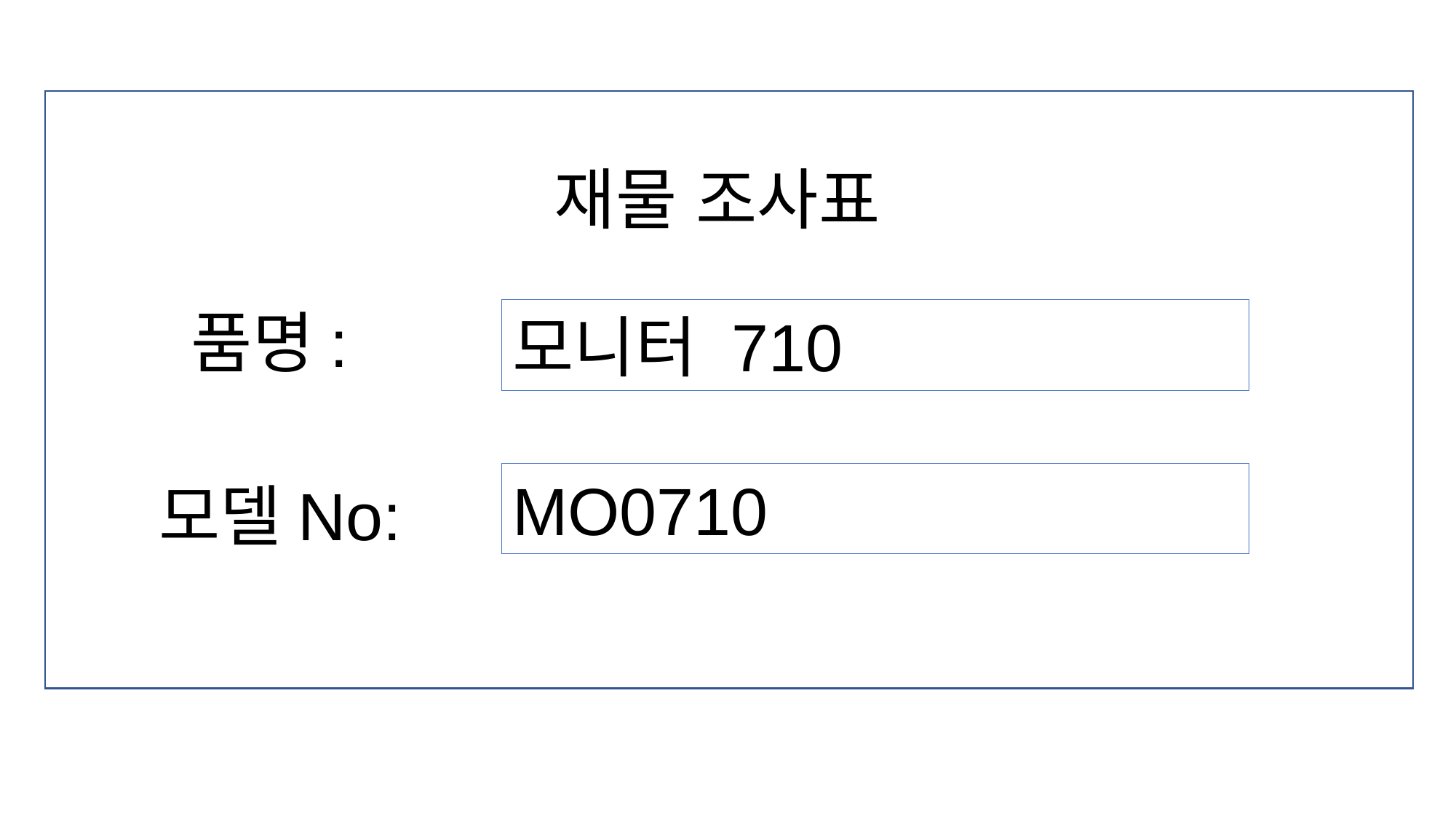

재물 조사표
품명:
모니터 710
MO0710
모델No: